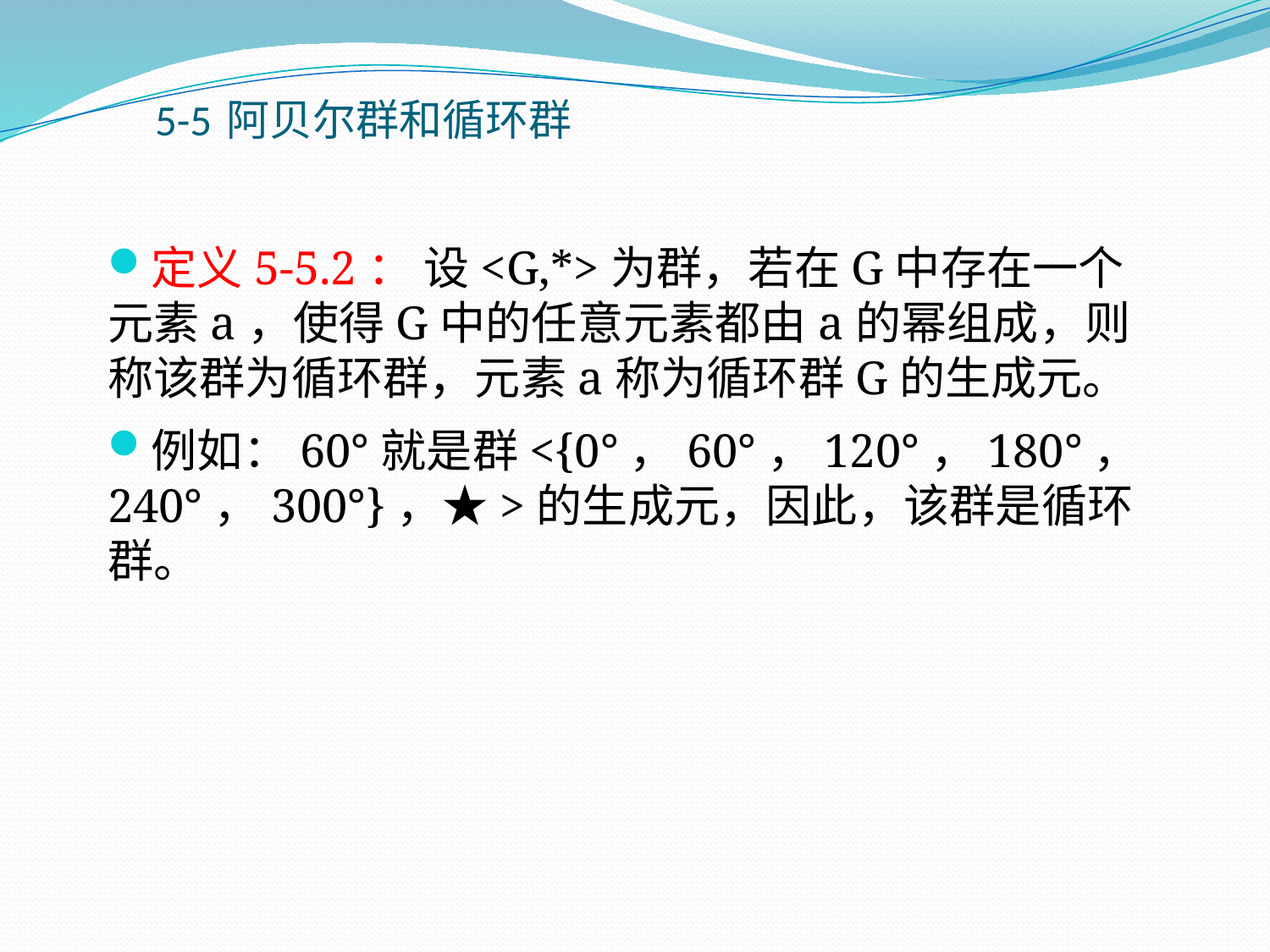

# 5-5 阿贝尔群和循环群
定义5-5.2： 设<G,*>为群，若在G中存在一个元素a，使得G中的任意元素都由a的幂组成，则称该群为循环群，元素a称为循环群G的生成元。
例如：60°就是群<{0°，60°，120°，180°，240°，300°}，★>的生成元，因此，该群是循环群。